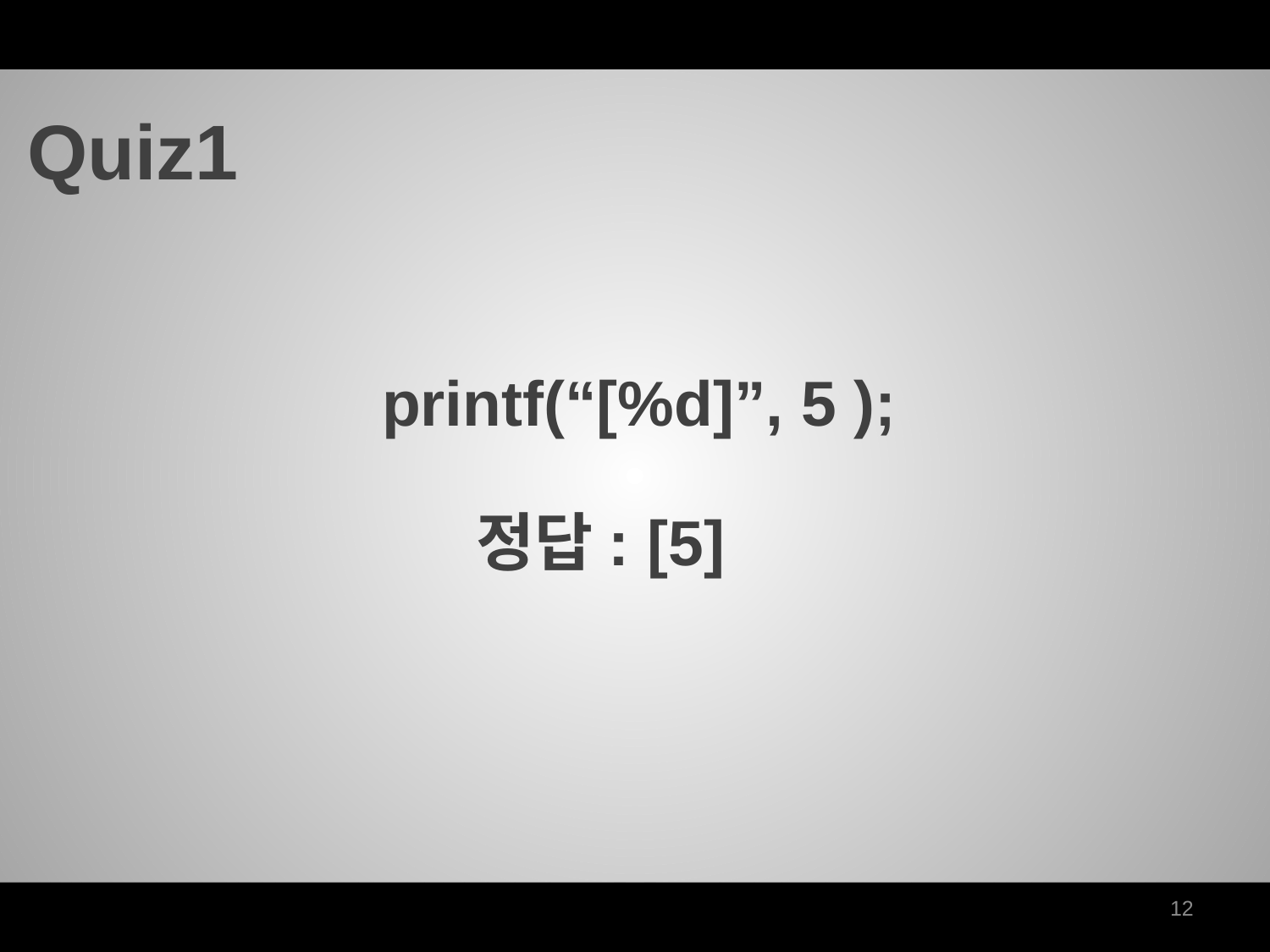

Quiz1
printf(“[%d]”, 5 );
정답: [5]
12